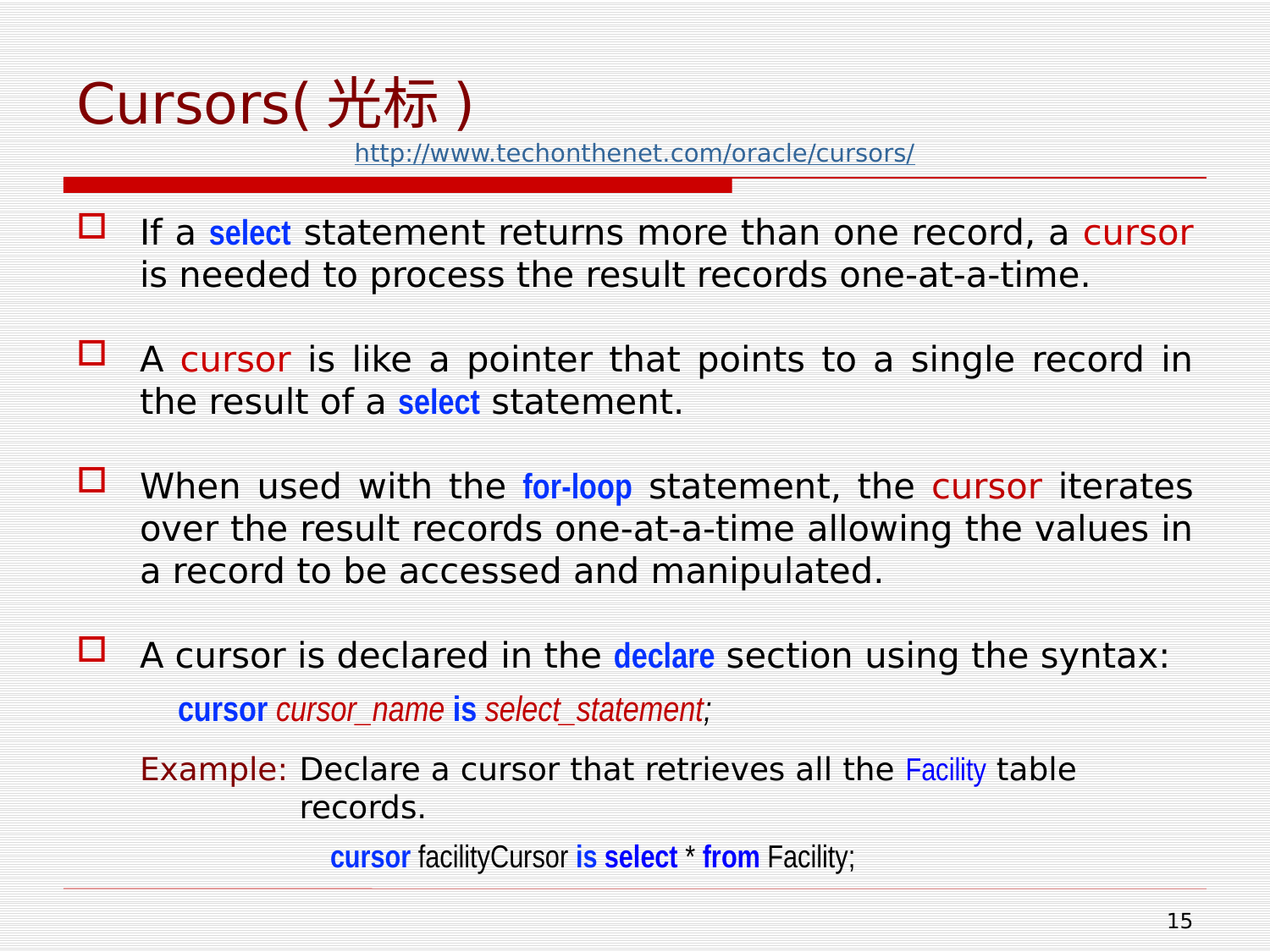

Cursors(光标)
http://www.techonthenet.com/oracle/cursors/
If a select statement returns more than one record, a cursor is needed to process the result records one-at-a-time.
A cursor is like a pointer that points to a single record in the result of a select statement.
When used with the for-loop statement, the cursor iterates over the result records one-at-a-time allowing the values in a record to be accessed and manipulated.
A cursor is declared in the declare section using the syntax:
cursor cursor_name is select_statement;
Example:	Declare a cursor that retrieves all the Facility table records.
cursor facilityCursor is select * from Facility;
15